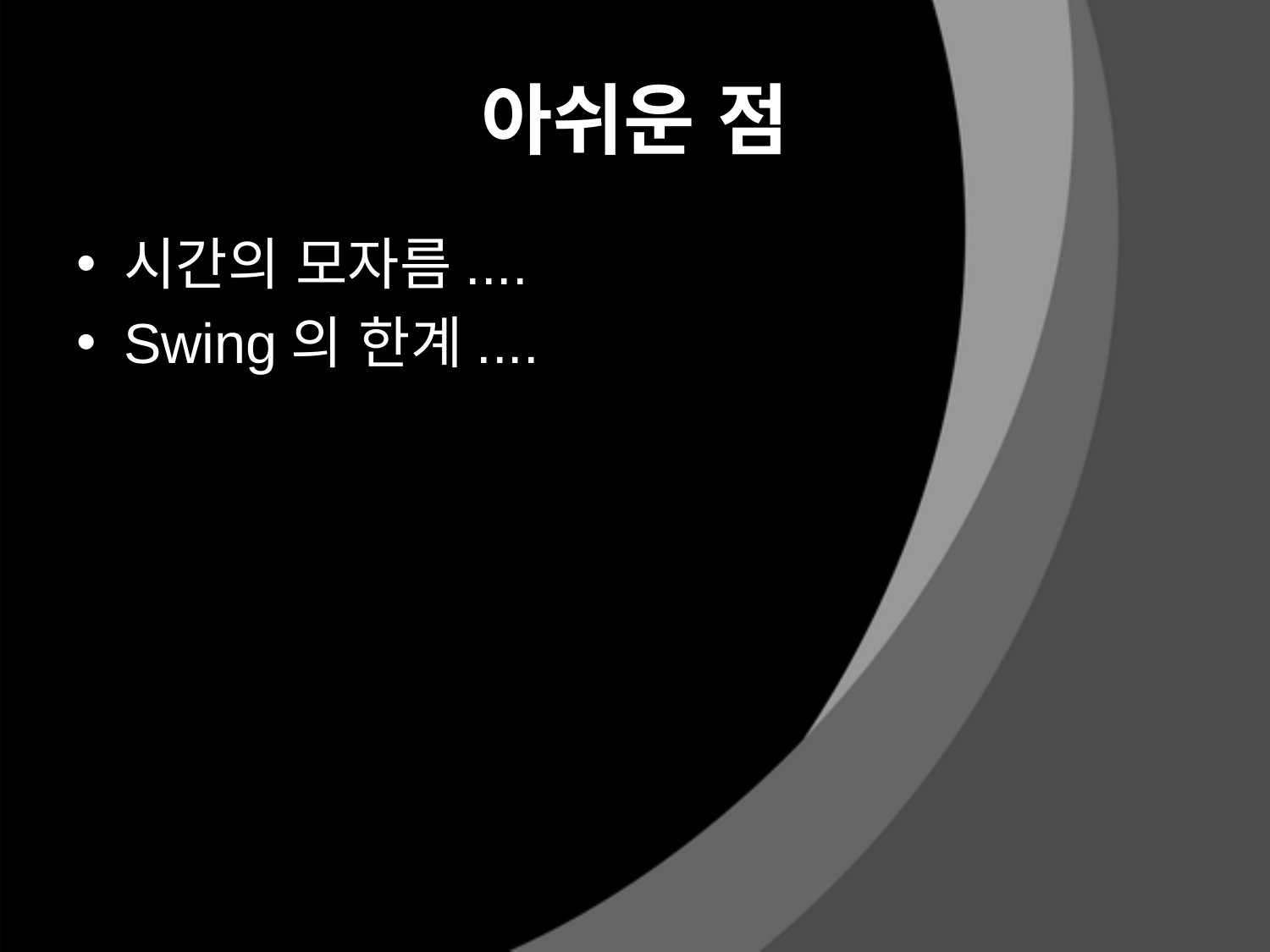

# 아쉬운 점
시간의 모자름....
Swing의 한계....